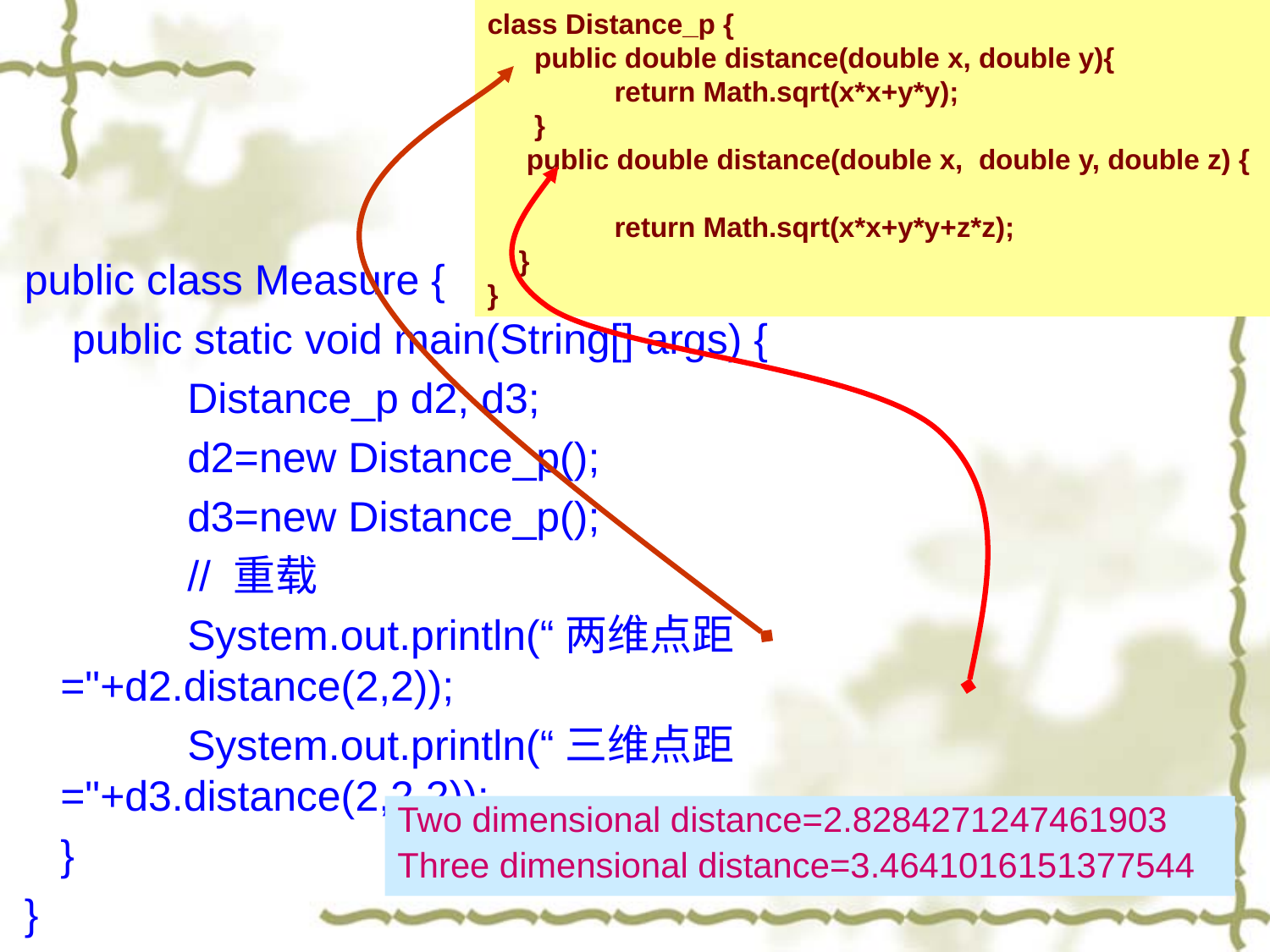

class Distance_p {
      public double distance(double x, double y){
	return Math.sqrt(x*x+y*y);
      }
     public double distance(double x,  double y, double z) {
	return Math.sqrt(x*x+y*y+z*z);
    }
}

 public class Measure {
  	 public static void main(String[] args) {
		Distance_p d2, d3;
		d2=new Distance_p();
    		d3=new Distance_p();
    		// 重载
		System.out.println(“两维点距="+d2.distance(2,2));
    		System.out.println(“三维点距="+d3.distance(2,2,2));
  	}
 }
Two dimensional distance=2.8284271247461903
Three dimensional distance=3.4641016151377544